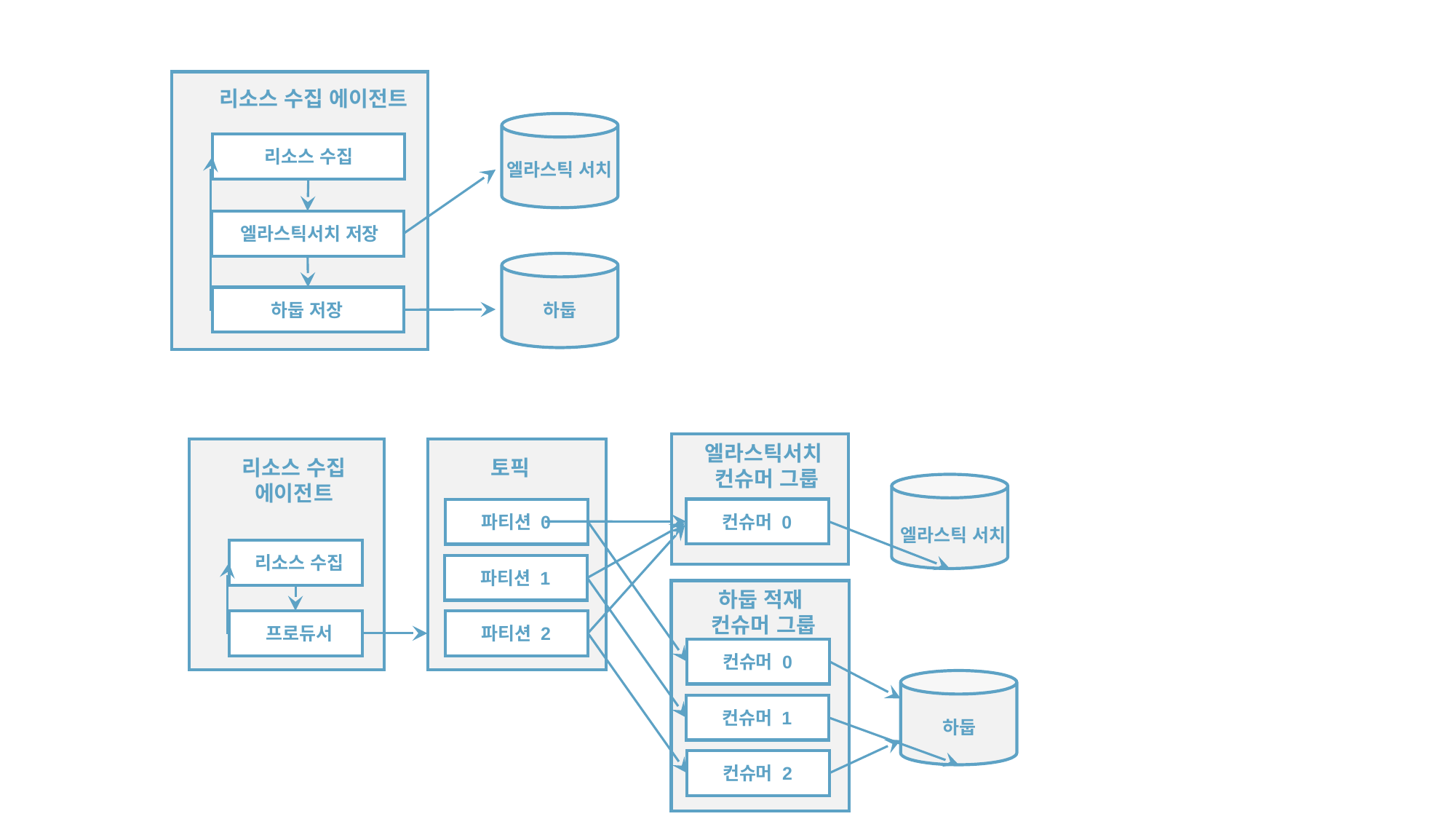

리소스 수집 에이전트

리소스 수집
엘라스틱 서치

엘라스틱서치 저장

하둡 저장
하둡

엘라스틱서치
컨슈머 그룹

리소스 수집
에이전트
토픽

컨슈머 0

파티션 0
엘라스틱 서치

리소스 수집

파티션 1

하둡 적재
컨슈머 그룹

프로듀서

파티션 2

컨슈머 0

컨슈머 1
하둡

컨슈머 2